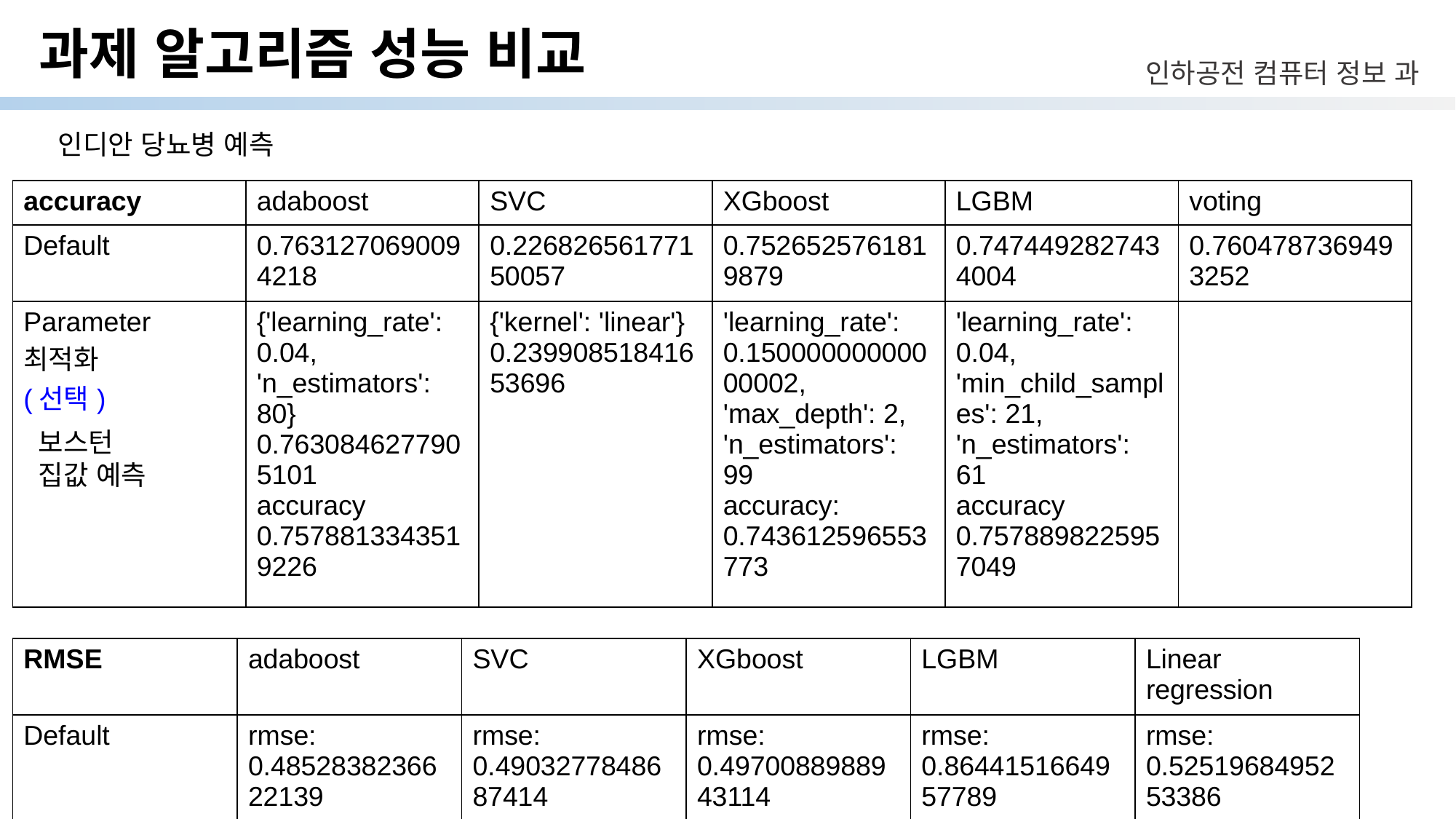

# 과제 알고리즘 성능 비교
인디안 당뇨병 예측
| accuracy | adaboost | SVC | XGboost | LGBM | voting |
| --- | --- | --- | --- | --- | --- |
| Default | 0.7631270690094218 | 0.22682656177150057 | 0.7526525761819879 | 0.7474492827434004 | 0.7604787369493252 |
| Parameter 최적화 (선택) | {'learning\_rate': 0.04, 'n\_estimators': 80} 0.7630846277905101 accuracy 0.7578813343519226 | {'kernel': 'linear'} 0.23990851841653696 | 'learning\_rate': 0.15000000000000002, 'max\_depth': 2, 'n\_estimators': 99 accuracy: 0.743612596553773 | 'learning\_rate': 0.04, 'min\_child\_samples': 21, 'n\_estimators': 61 accuracy 0.7578898225957049 |  |
보스턴
집값 예측
| RMSE | adaboost | SVC | XGboost | LGBM | Linear regression |
| --- | --- | --- | --- | --- | --- |
| Default | rmse: 0.4852838236622139 | rmse: 0.4903277848687414 | rmse: 0.4970088988943114 | rmse: 0.8644151664957789 | rmse: 0.5251968495253386 |
| Parameter 최적화 (선택) | rmse: 0.48558717303880766 | rmse: 0.483397764363116 | rmse: 0.4651652284677562 | rmse: 0.882312607082687 |  |